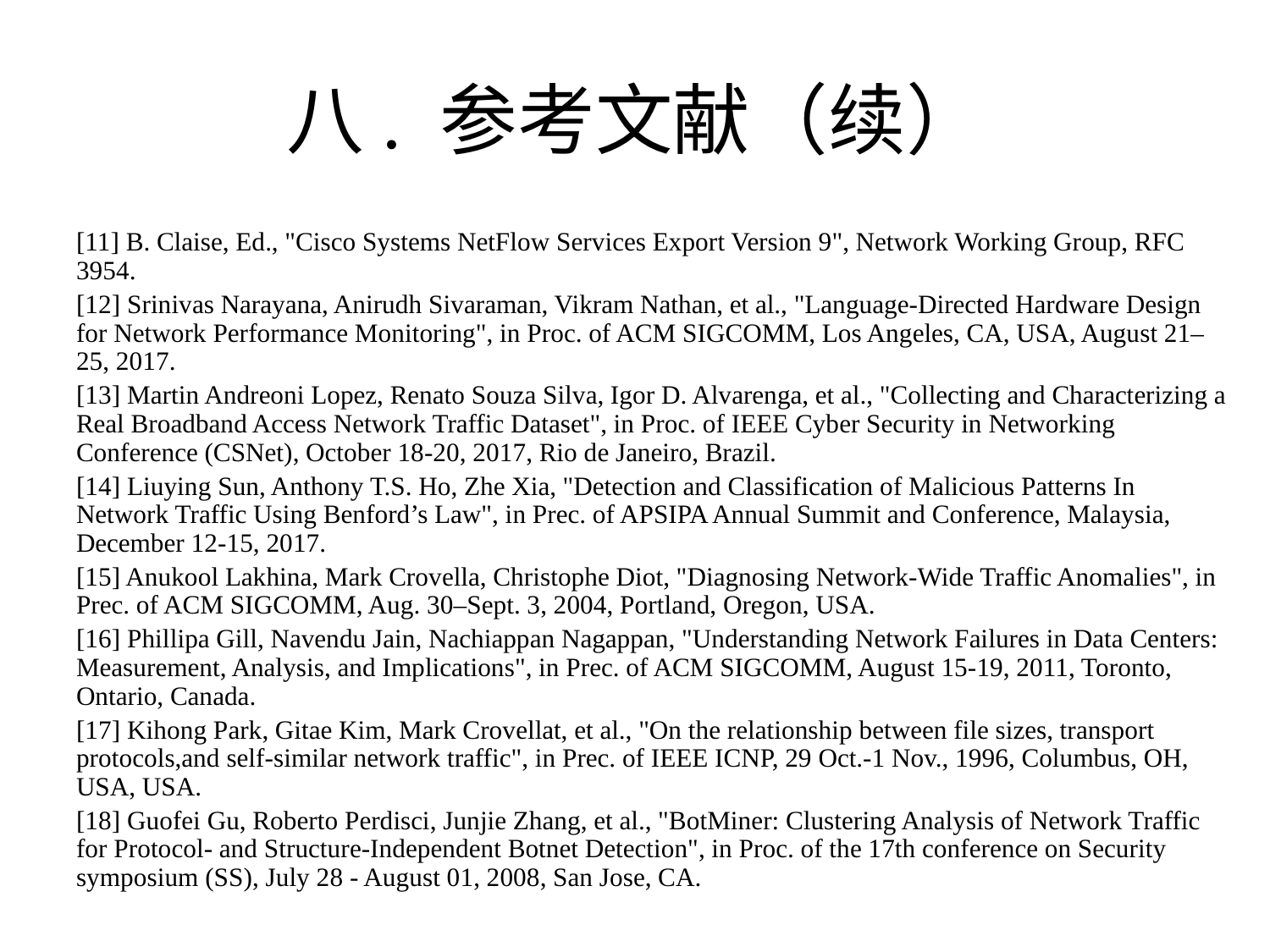

# 八. 参考文献（续）
[11] B. Claise, Ed., "Cisco Systems NetFlow Services Export Version 9", Network Working Group, RFC 3954.
[12] Srinivas Narayana, Anirudh Sivaraman, Vikram Nathan, et al., "Language-Directed Hardware Design for Network Performance Monitoring", in Proc. of ACM SIGCOMM, Los Angeles, CA, USA, August 21–25, 2017.
[13] Martin Andreoni Lopez, Renato Souza Silva, Igor D. Alvarenga, et al., "Collecting and Characterizing a Real Broadband Access Network Traffic Dataset", in Proc. of IEEE Cyber Security in Networking Conference (CSNet), October 18-20, 2017, Rio de Janeiro, Brazil.
[14] Liuying Sun, Anthony T.S. Ho, Zhe Xia, "Detection and Classification of Malicious Patterns In Network Traffic Using Benford’s Law", in Prec. of APSIPA Annual Summit and Conference, Malaysia, December 12-15, 2017.
[15] Anukool Lakhina, Mark Crovella, Christophe Diot, "Diagnosing Network-Wide Traffic Anomalies", in Prec. of ACM SIGCOMM, Aug. 30–Sept. 3, 2004, Portland, Oregon, USA.
[16] Phillipa Gill, Navendu Jain, Nachiappan Nagappan, "Understanding Network Failures in Data Centers: Measurement, Analysis, and Implications", in Prec. of ACM SIGCOMM, August 15-19, 2011, Toronto, Ontario, Canada.
[17] Kihong Park, Gitae Kim, Mark Crovellat, et al., "On the relationship between file sizes, transport protocols,and self-similar network traffic", in Prec. of IEEE ICNP, 29 Oct.-1 Nov., 1996, Columbus, OH, USA, USA.
[18] Guofei Gu, Roberto Perdisci, Junjie Zhang, et al., "BotMiner: Clustering Analysis of Network Traffic for Protocol- and Structure-Independent Botnet Detection", in Proc. of the 17th conference on Security symposium (SS), July 28 - August 01, 2008, San Jose, CA.